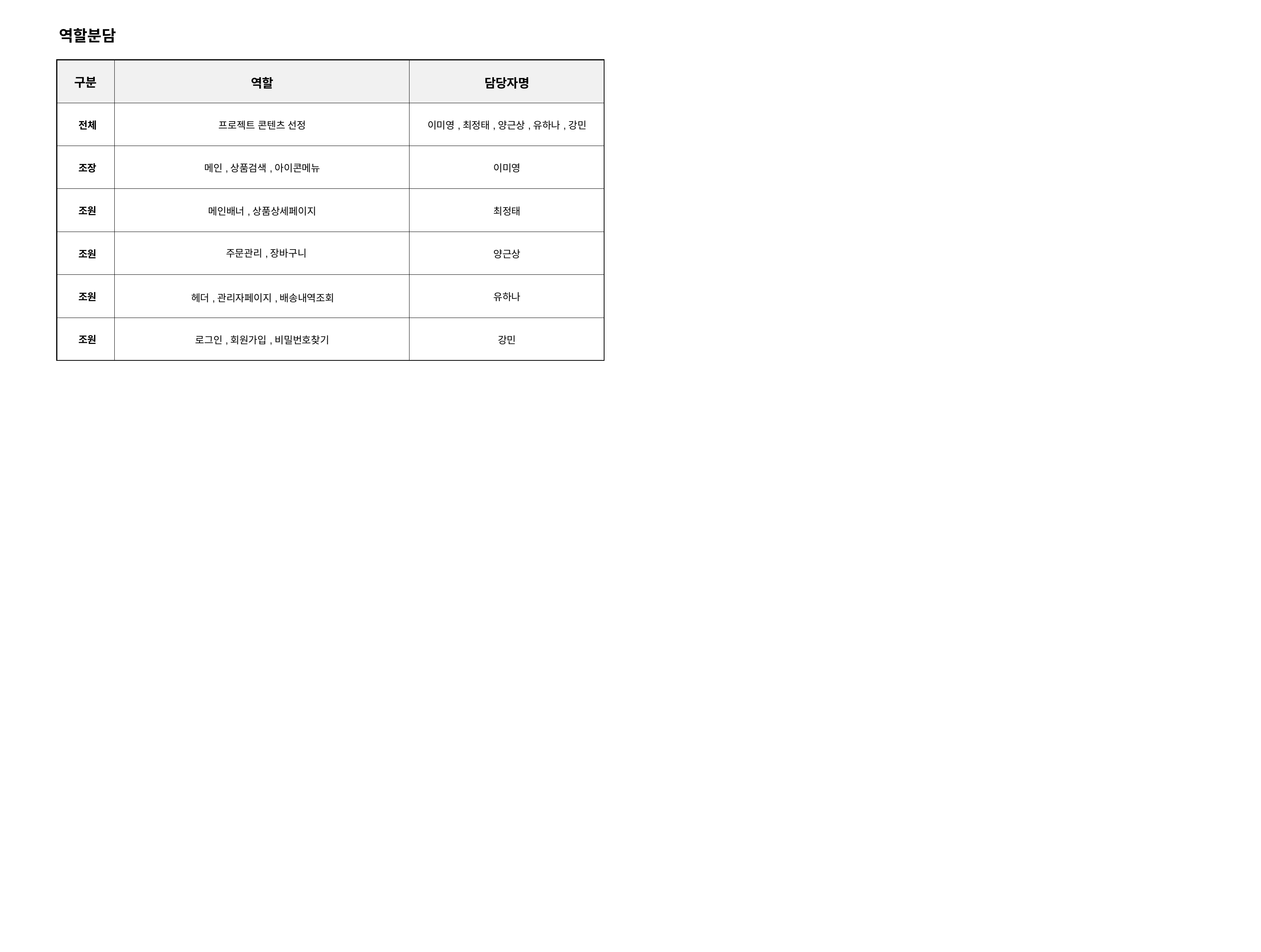

# 역할분담
| 구분 | 역할 | 담당자명 |
| --- | --- | --- |
| 전체 | 프로젝트 콘텐츠 선정 | 이미영,최정태,양근상,유하나,강민 |
| 조장 | 메인,상품검색,아이콘메뉴 | 이미영 |
| 조원 | 메인배너,상품상세페이지 | 최정태 |
| 조원 | 주문관리,장바구니 | 양근상 |
| 조원 | 헤더,관리자페이지,배송내역조회 | 유하나 |
| 조원 | 로그인,회원가입,비밀번호찾기 | 강민 |